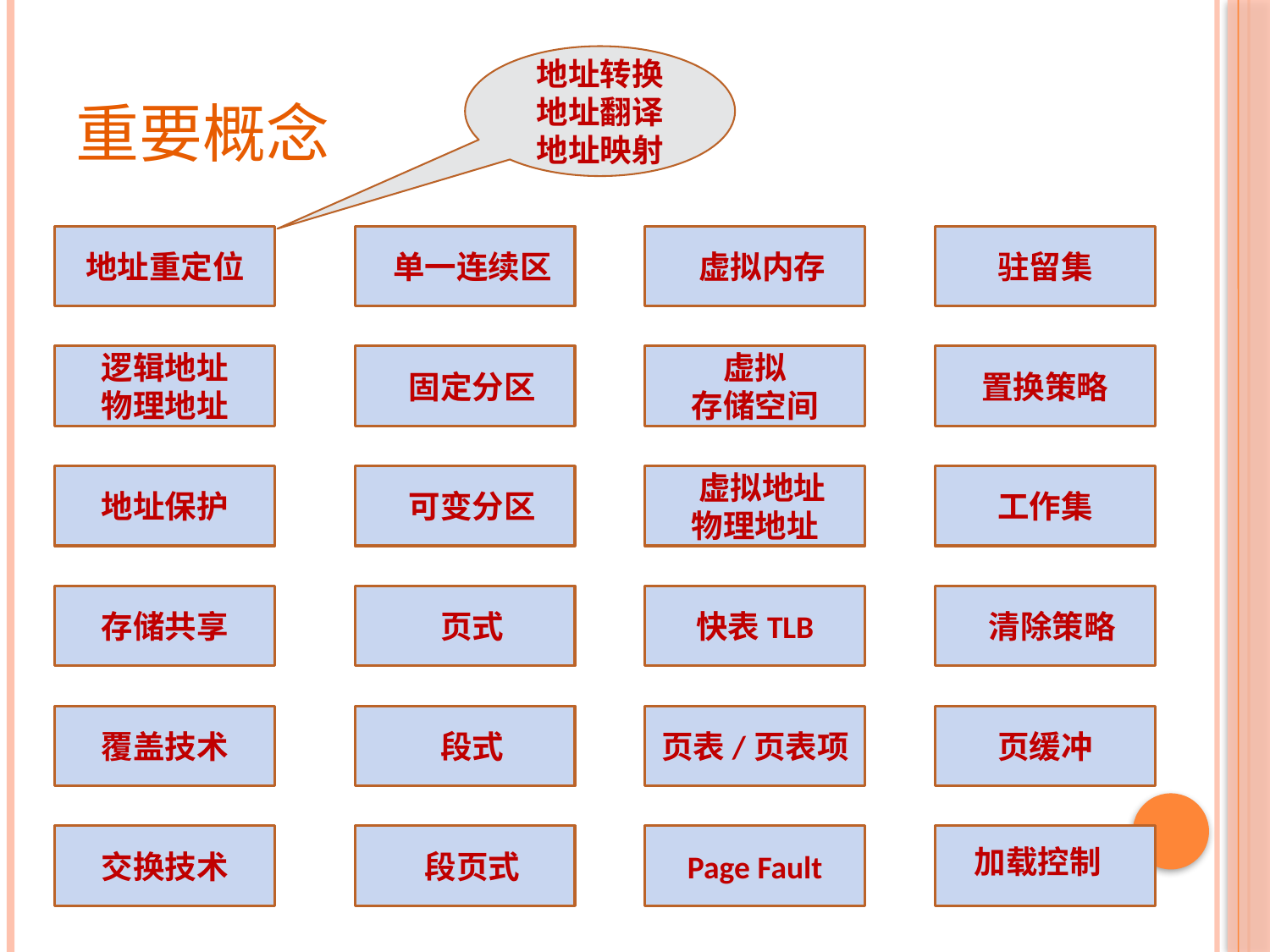

# 重要概念
地址转换
地址翻译
地址映射
地址重定位
 单一连续区
 虚拟内存
驻留集
逻辑地址
物理地址
 固定分区
虚拟
存储空间
置换策略
地址保护
 可变分区
 虚拟地址
物理地址
工作集
存储共享
 页式
快表TLB
 清除策略
覆盖技术
 段式
页表/页表项
页缓冲
交换技术
 段页式
Page Fault

 加载控制